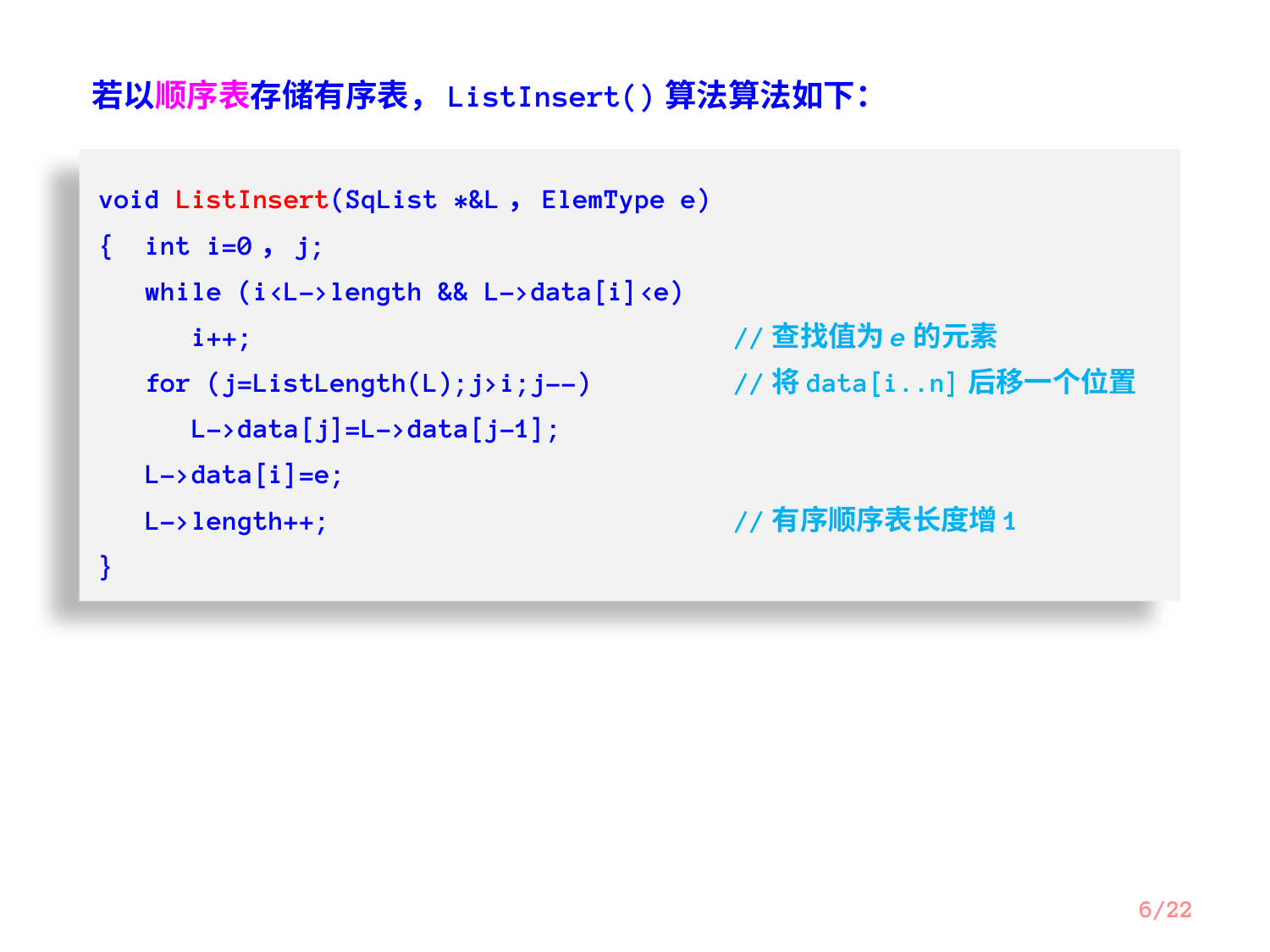

若以顺序表存储有序表，ListInsert()算法算法如下：
void ListInsert(SqList *&L，ElemType e)
{  int i=0，j;
   while (i<L->length && L->data[i]<e)
      i++;				//查找值为e的元素
   for (j=ListLength(L);j>i;j--)		//将data[i..n]后移一个位置
      L->data[j]=L->data[j-1];
   L->data[i]=e;
   L->length++;				//有序顺序表长度增1
}
6/22